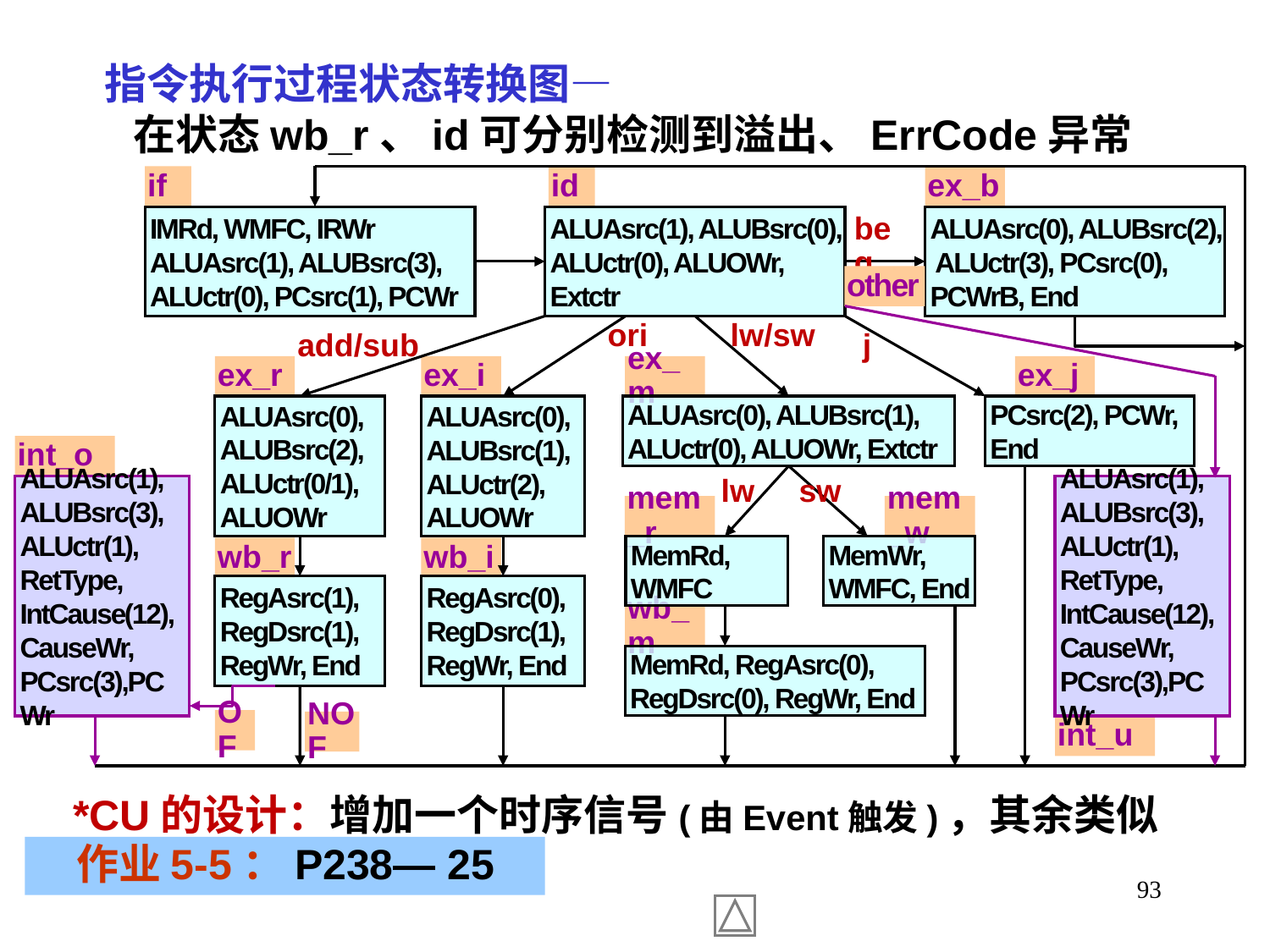

指令执行过程状态转换图—
         在状态wb_r、id可分别检测到溢出、ErrCode异常
if
id
ex_b
ALUAsrc(0), ALUBsrc(2),  ALUctr(3), PCsrc(0), PCWrB, End
IMRd, WMFC, IRWr
ALUAsrc(1), ALUBsrc(3), ALUctr(0), PCsrc(1), PCWr
ALUAsrc(1), ALUBsrc(0), ALUctr(0), ALUOWr, Extctr
beq
ori
lw/sw
j
add/sub
ex_r
ex_i
ex_m
ex_j
ALUAsrc(0), ALUBsrc(2), ALUctr(0/1), ALUOWr
ALUAsrc(0), ALUBsrc(1), ALUctr(2), ALUOWr
ALUAsrc(0), ALUBsrc(1), ALUctr(0), ALUOWr, Extctr
PCsrc(2), PCWr, End
lw     sw
mem_r
mem_w
MemRd, WMFC
MemWr,
WMFC, End
wb_r
wb_i
RegAsrc(1), RegDsrc(1), RegWr, End
RegAsrc(0), RegDsrc(1), RegWr, End
wb_m
MemRd, RegAsrc(0), RegDsrc(0), RegWr, End
other
int_o
ALUAsrc(1),
ALUBsrc(3), ALUctr(1),
RetType, IntCause(12),CauseWr, PCsrc(3),PCWr
ALUAsrc(1),
ALUBsrc(3), ALUctr(1),
RetType, IntCause(12),CauseWr, PCsrc(3),PCWr
OF
NOF
int_u
   *CU的设计：增加一个时序信号(由Event触发)，其余类似
   作业5-5：P238— 25
93